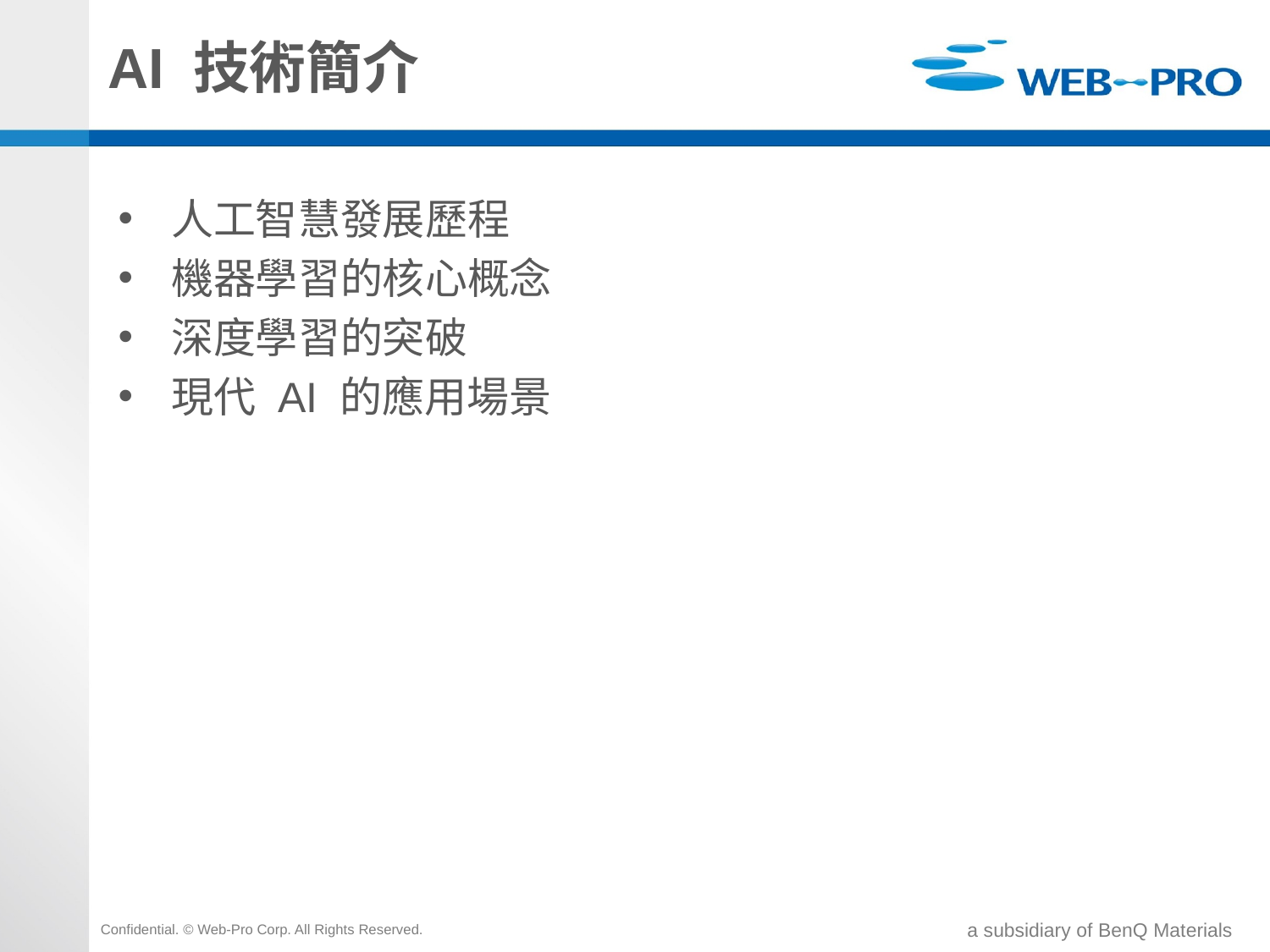

# AI 技術簡介
人工智慧發展歷程
機器學習的核心概念
深度學習的突破
現代 AI 的應用場景